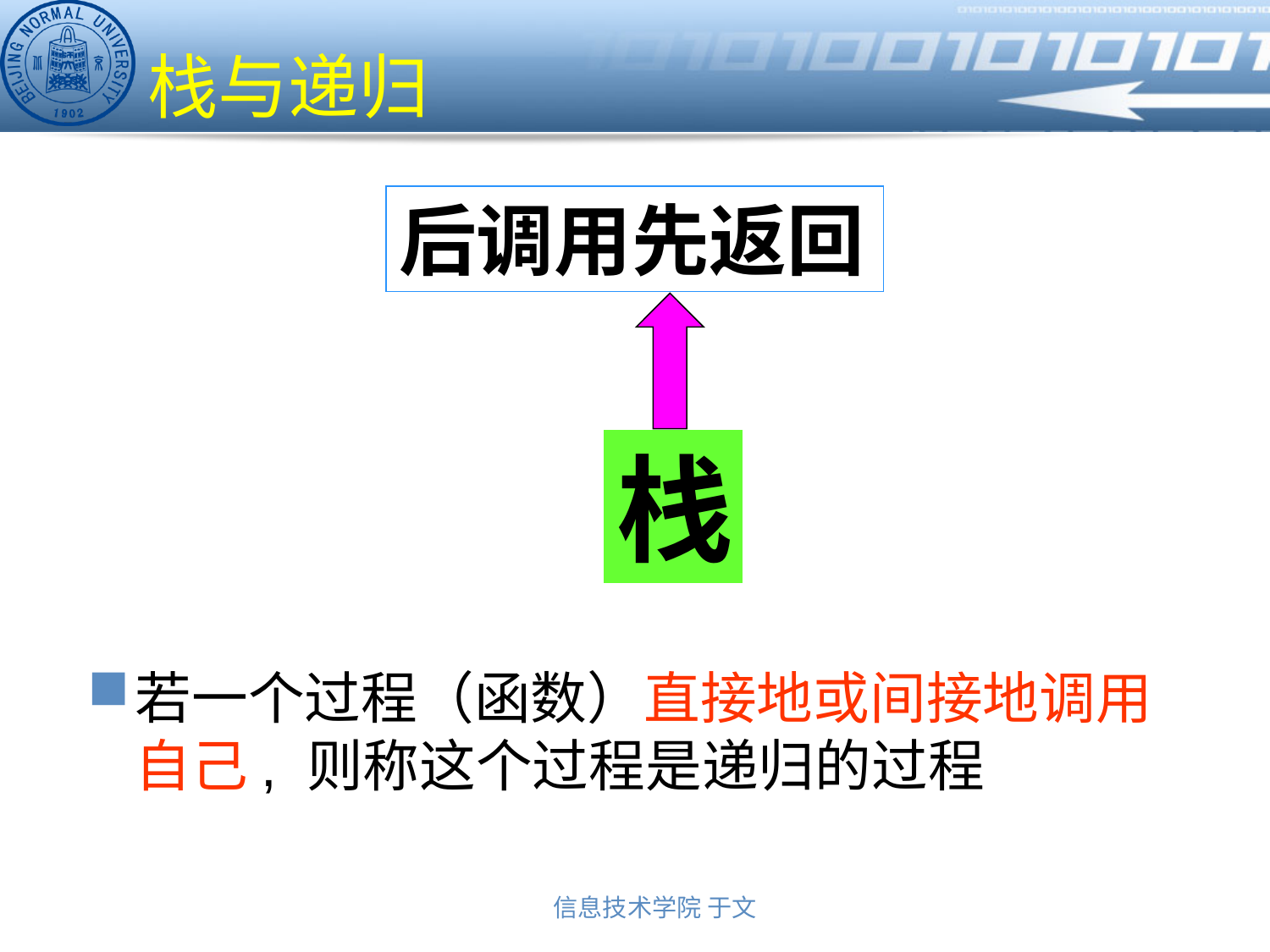

# 栈与递归
后调用先返回

栈
若一个过程（函数）直接地或间接地调用自己, 则称这个过程是递归的过程